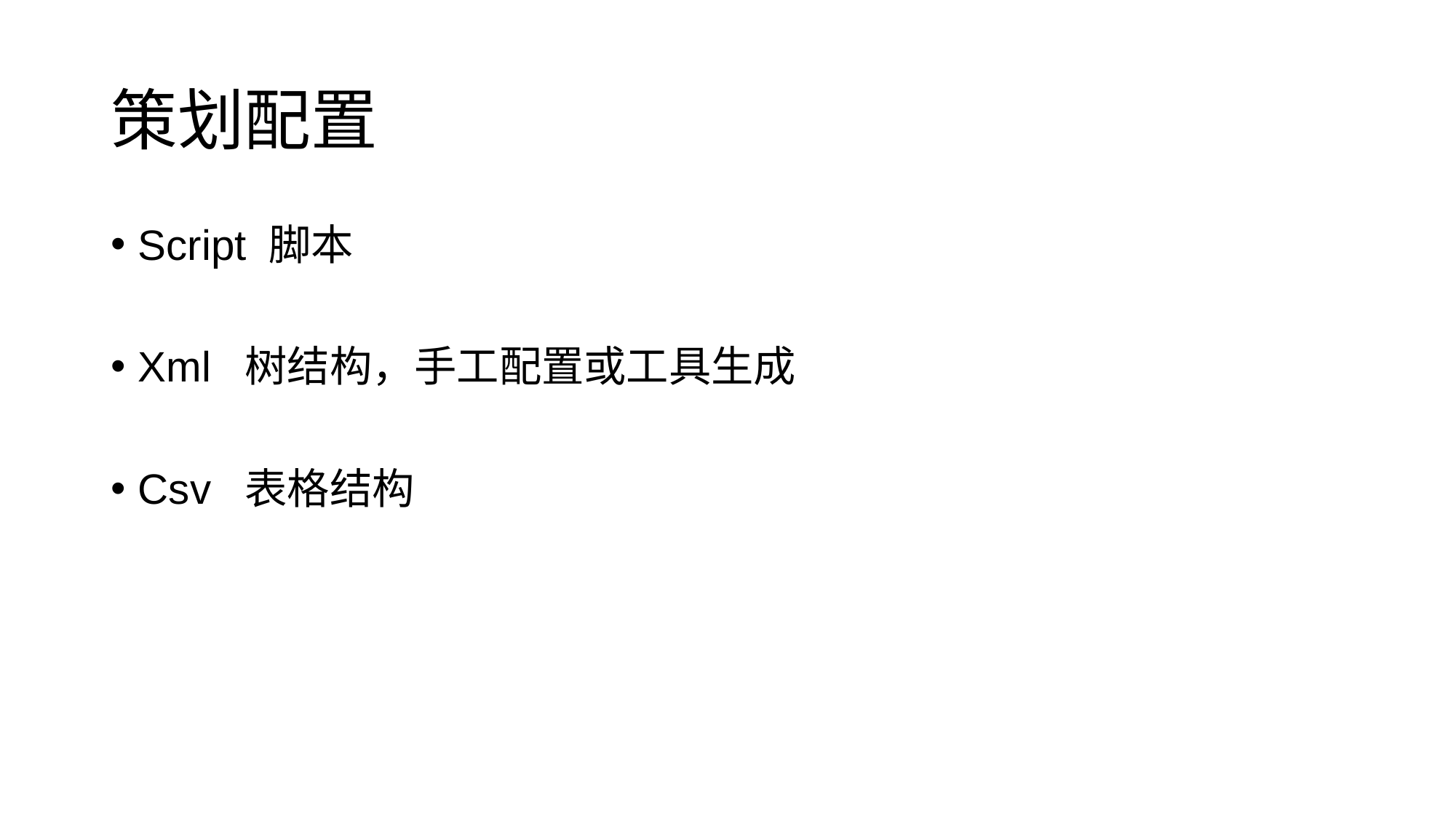

# 策划配置
Script 脚本

Xml  树结构，手工配置或工具生成

Csv  表格结构